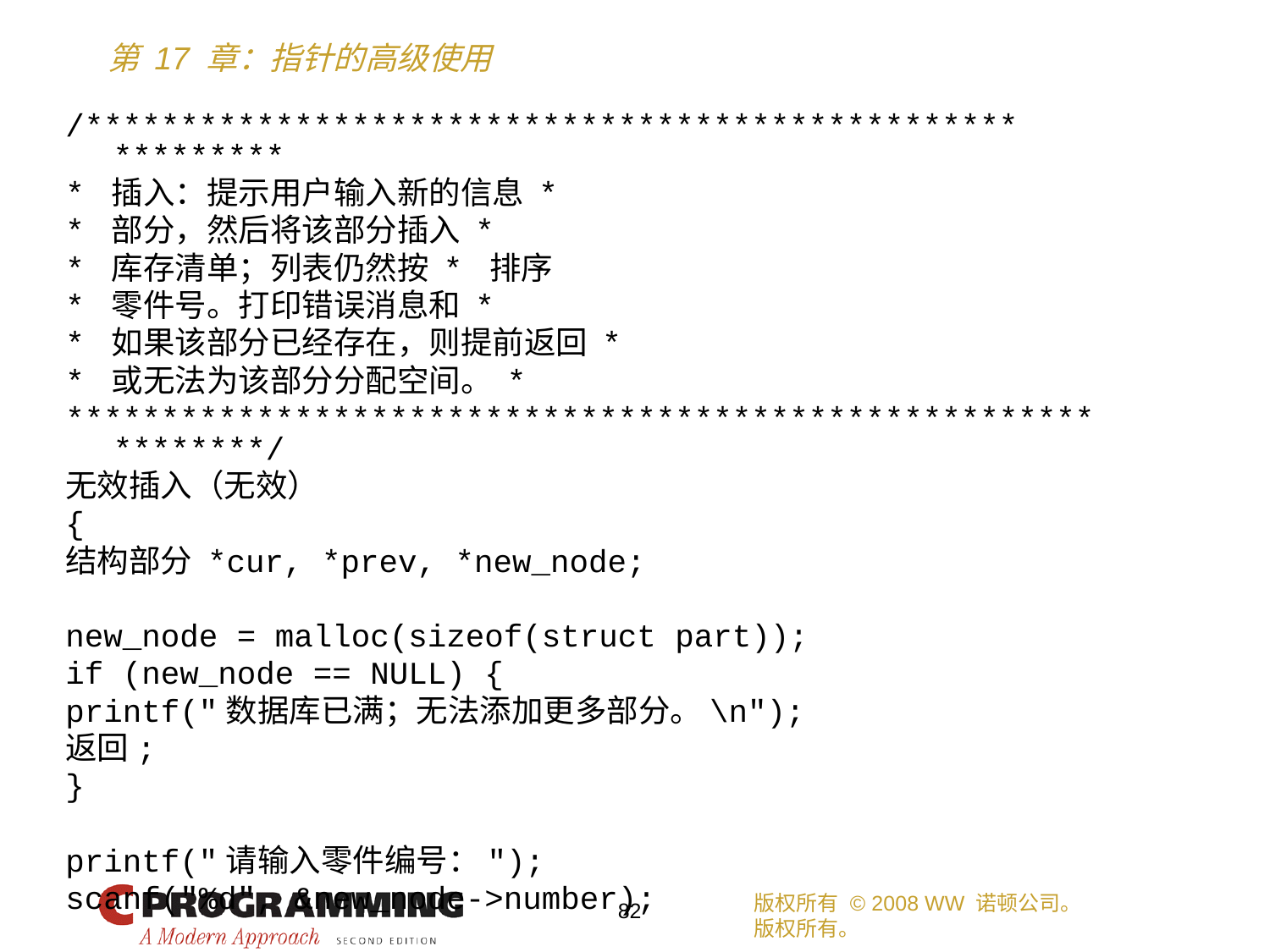

/************************************************* *********
* 插入：提示用户输入新的信息 *
* 部分，然后将该部分插入 *
* 库存清单；列表仍然按 * 排序
* 零件号。打印错误消息和 *
* 如果该部分已经存在，则提前返回 *
* 或无法为该部分分配空间。 *
****************************************************** ********/
无效插入（无效）
{
结构部分 *cur, *prev, *new_node;

new_node = malloc(sizeof(struct part));
if (new_node == NULL) {
printf("数据库已满；无法添加更多部分。\n");
返回;
}

printf("请输入零件编号：");
scanf("%d", &new_node->number);

版权所有 © 2008 WW 诺顿公司。
版权所有。
82